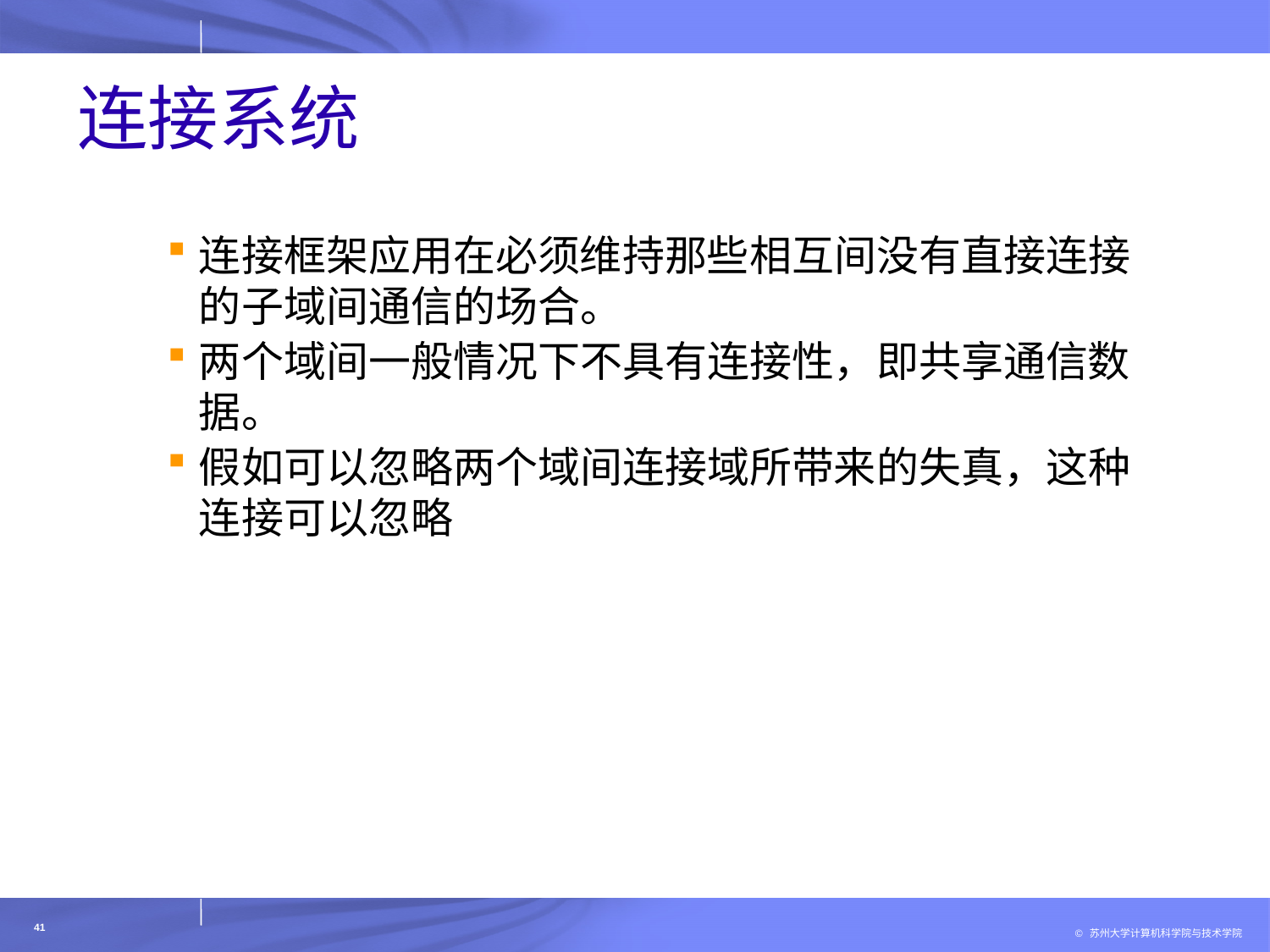

# 连接系统
连接框架应用在必须维持那些相互间没有直接连接的子域间通信的场合。
两个域间一般情况下不具有连接性，即共享通信数据。
假如可以忽略两个域间连接域所带来的失真，这种连接可以忽略
41